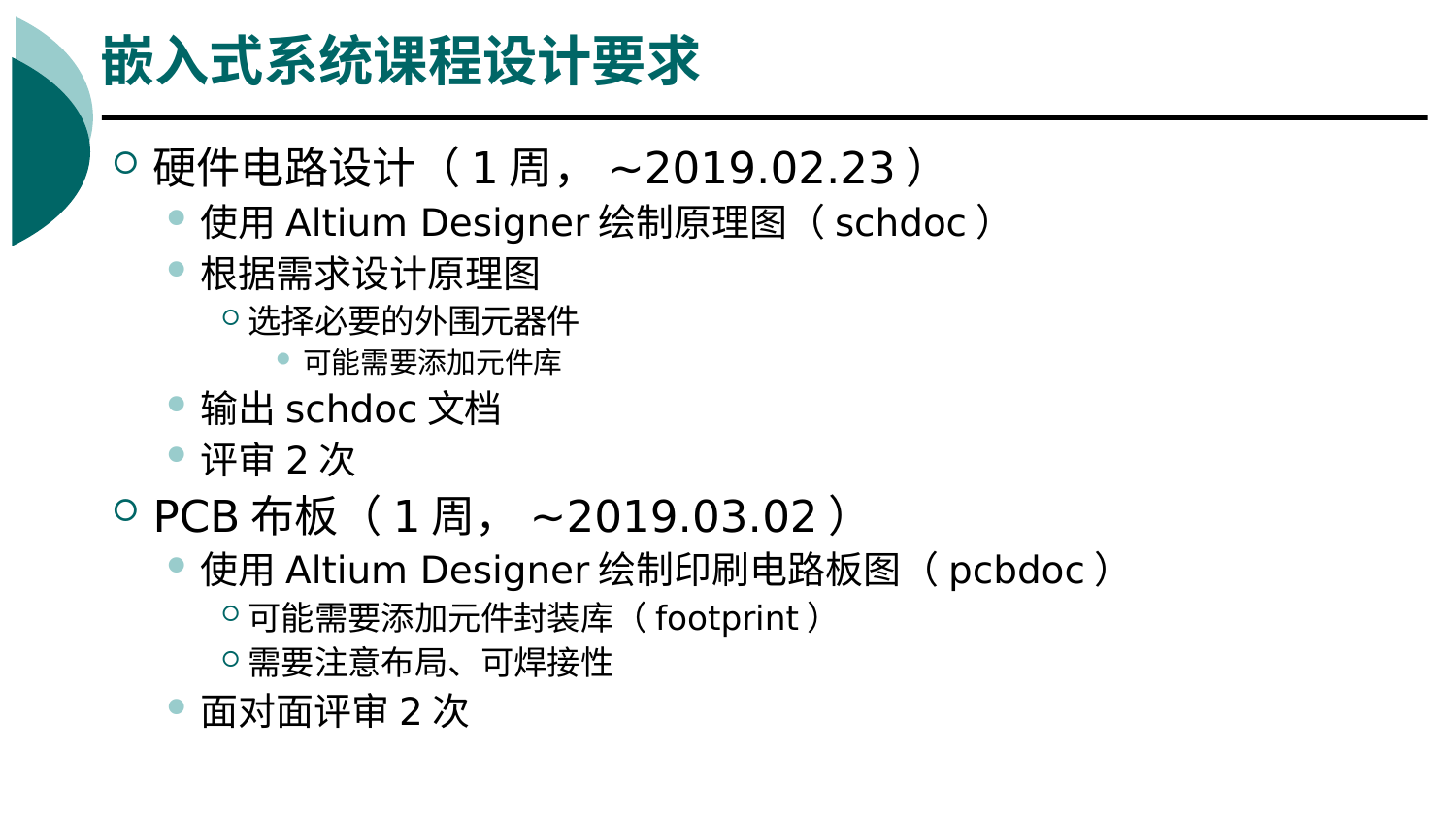

# 嵌入式系统课程设计要求
硬件电路设计（1周，~2019.02.23）
使用Altium Designer绘制原理图（schdoc）
根据需求设计原理图
选择必要的外围元器件
可能需要添加元件库
输出schdoc文档
评审2次
PCB布板（1周，~2019.03.02）
使用Altium Designer绘制印刷电路板图（pcbdoc）
可能需要添加元件封装库（footprint）
需要注意布局、可焊接性
面对面评审2次